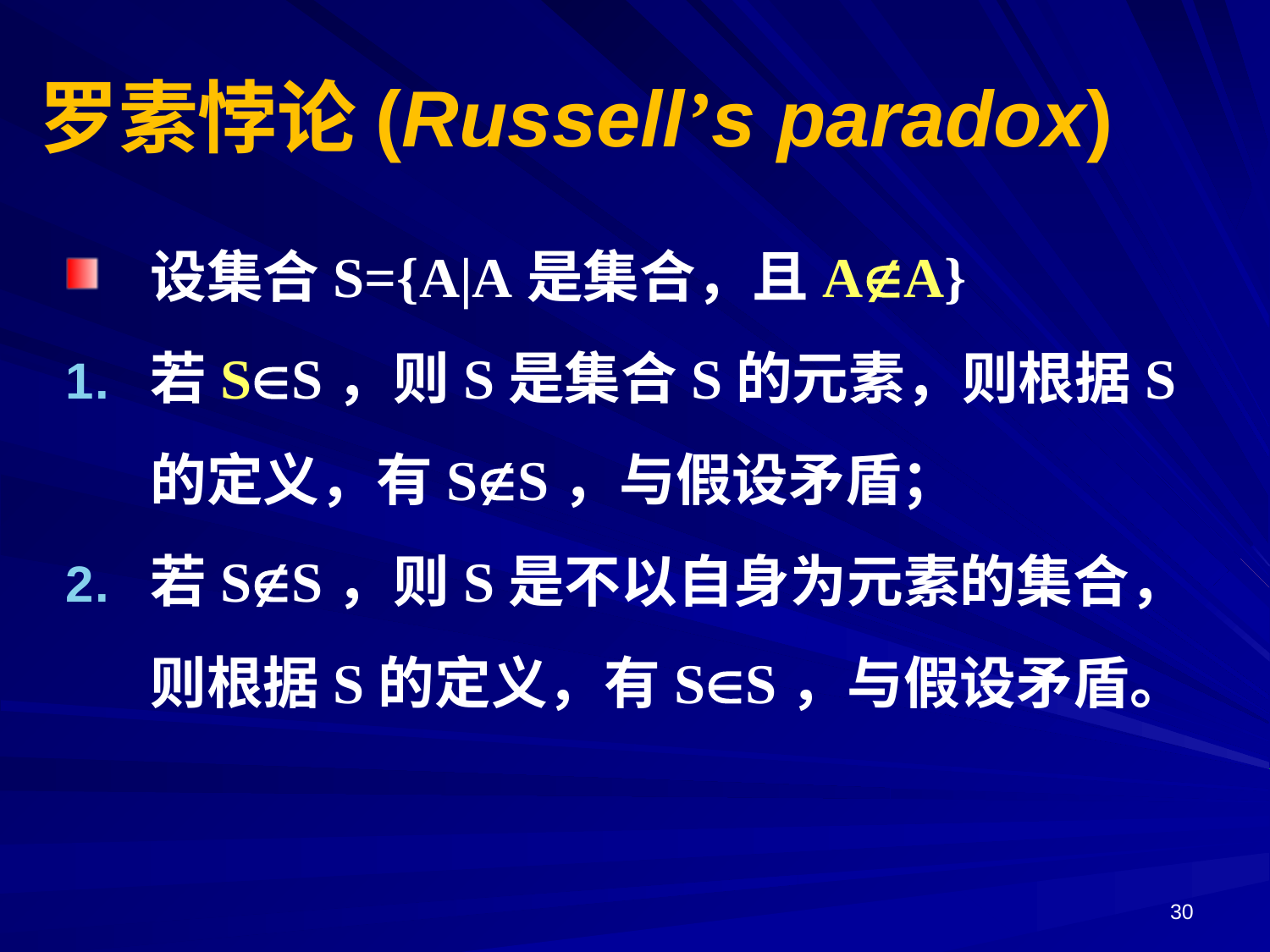

罗素悖论(Russell’s paradox)
设集合S={A|A是集合，且A∉A}
若S∈S，则S是集合S的元素，则根据S的定义，有S∉S，与假设矛盾；
若S∉S，则S是不以自身为元素的集合，则根据S的定义，有S∈S，与假设矛盾。
30